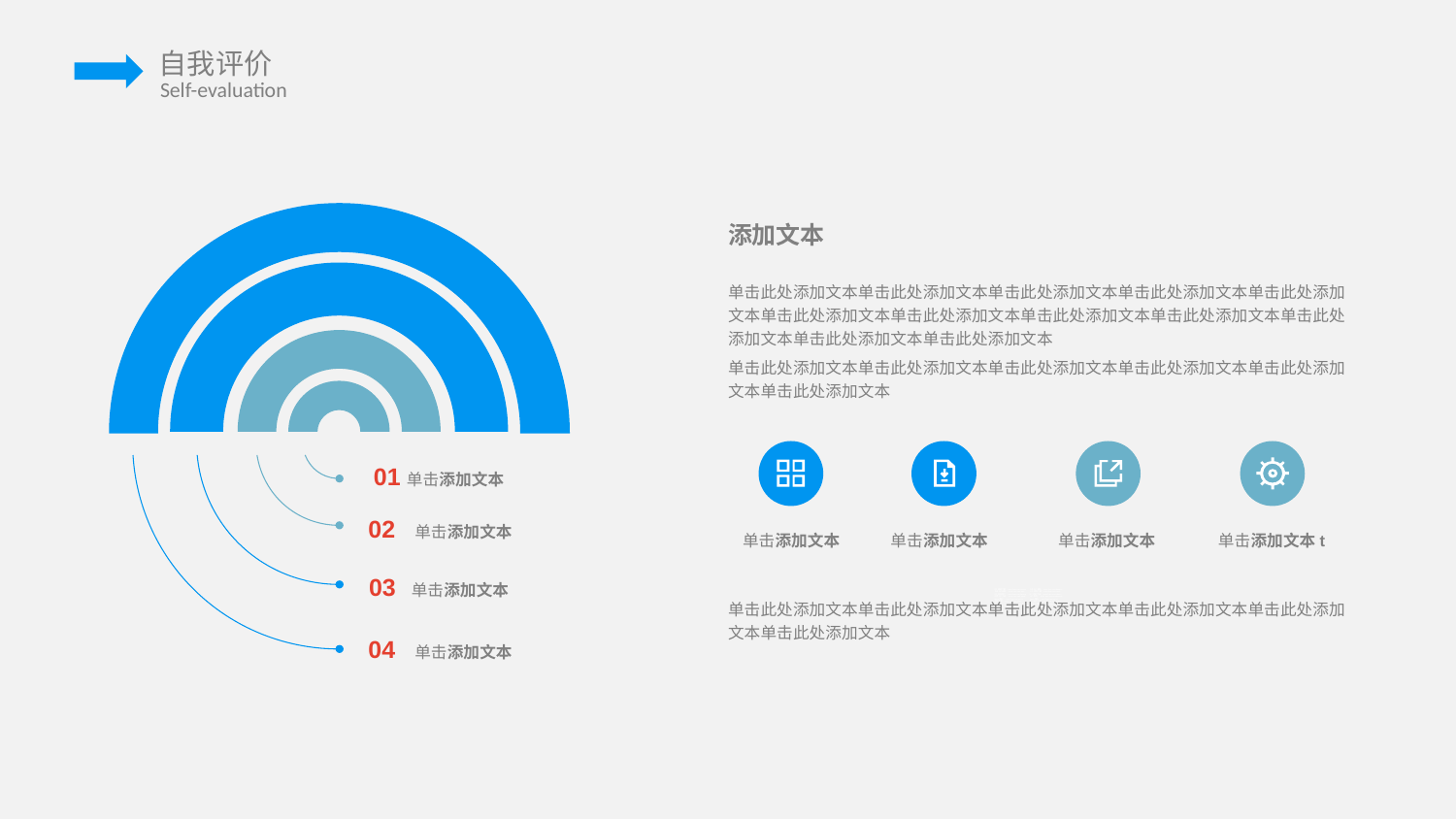

添加文本

单击此处添加文本单击此处添加文本单击此处添加文本单击此处添加文本单击此处添加文本单击此处添加文本单击此处添加文本单击此处添加文本单击此处添加文本单击此处添加文本单击此处添加文本单击此处添加文本
单击此处添加文本单击此处添加文本单击此处添加文本单击此处添加文本单击此处添加文本单击此处添加文本

01单击添加文本

02  单击添加文本
单击添加文本
单击添加文本
单击添加文本
单击添加文本t
03  单击添加文本
单击此处添加文本单击此处添加文本单击此处添加文本单击此处添加文本单击此处添加文本单击此处添加文本
04  单击添加文本